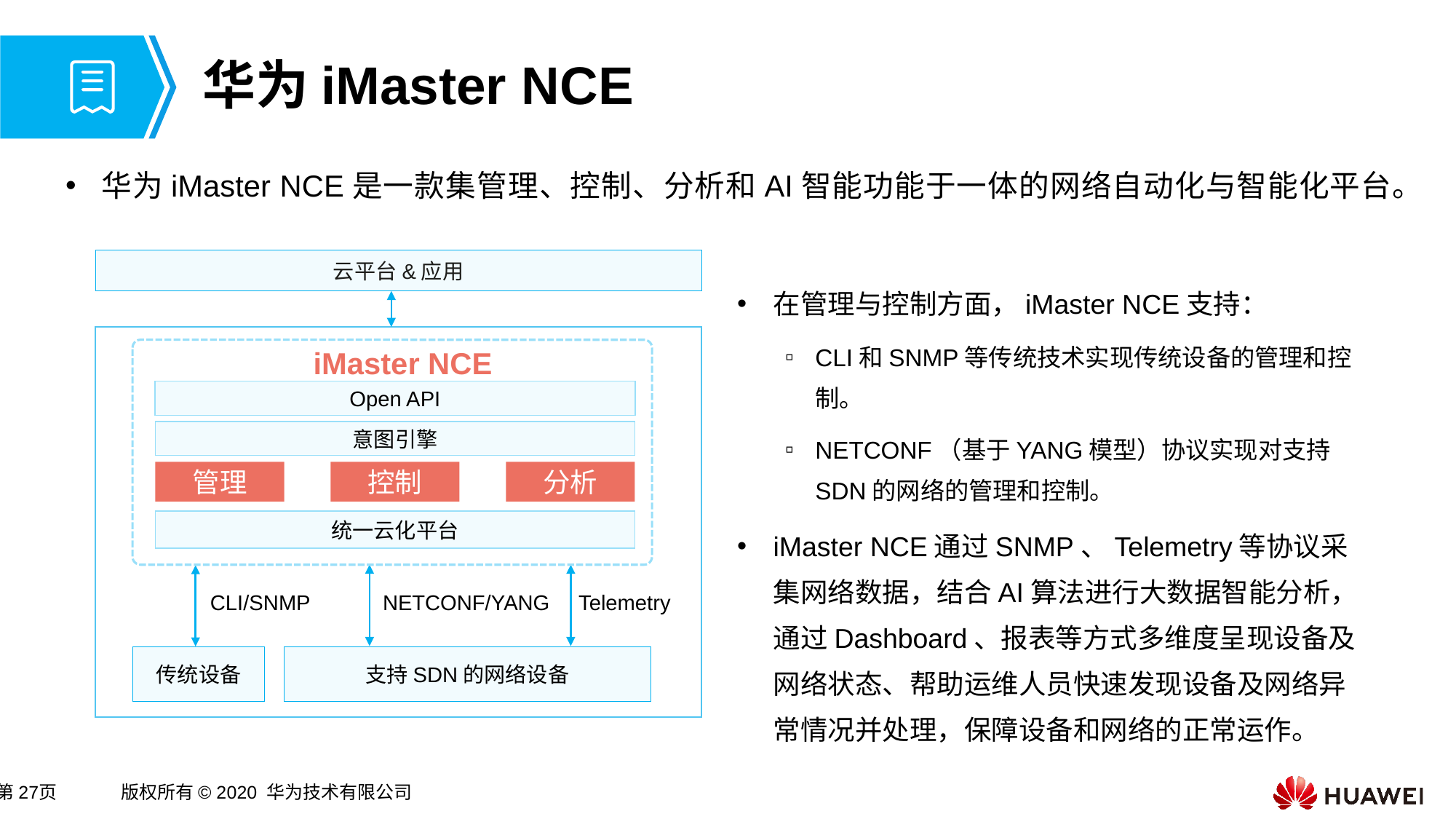

# 华为iMaster NCE
华为iMaster NCE是一款集管理、控制、分析和AI智能功能于一体的网络自动化与智能化平台。
云平台&应用

iMaster NCE

Open API
意图引擎
管理
控制
分析
统一云化平台
CLI/SNMP
NETCONF/YANG
Telemetry
传统设备
支持SDN的网络设备
在管理与控制方面，iMaster NCE支持：
CLI和SNMP等传统技术实现传统设备的管理和控制。
NETCONF（基于YANG模型）协议实现对支持SDN的网络的管理和控制。
iMaster NCE通过SNMP、Telemetry等协议采集网络数据，结合AI算法进行大数据智能分析，通过Dashboard、报表等方式多维度呈现设备及网络状态、帮助运维人员快速发现设备及网络异常情况并处理，保障设备和网络的正常运作。